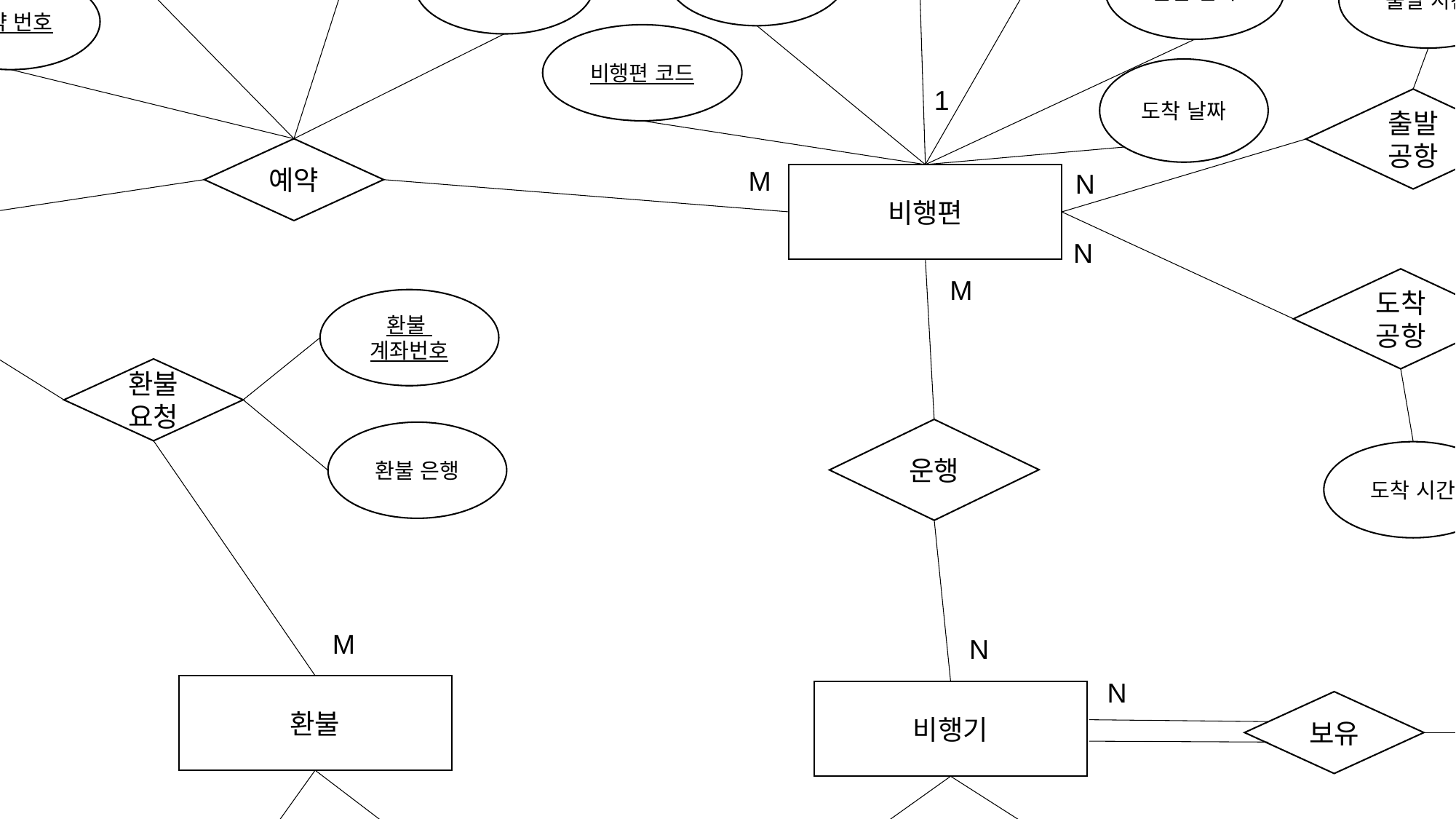

비즈니스 석
이코노미 석
퍼스트 석
요금ID

비행 요금
N
성별

정해짐
예약 날짜
좌석 번호
도착지
성명
출발지
여권 번호
출발 날짜
출발 시간
예약 번호
공항 이름
공항 번호
비행편 코드

연락처
도착 날짜
1
출발 공항
예약
M
N
비행편
나이
1
N
공항
고객
N
N
1
M
도착 공항
고객 ID
환불
계좌번호
1
환불요청
비밀 번호
운행
환불 은행
도착 시간
작성
고객 등급
M
N
마일리지
N
N
환불
비행기
항공사
게시글
보유
1
항공사id
항공사 이름
항공사 홈페이지
글 번호
작성 일자
환불 사유
비행기 번호
환불 사유 코드
좌석 수
글 제목
글 내용